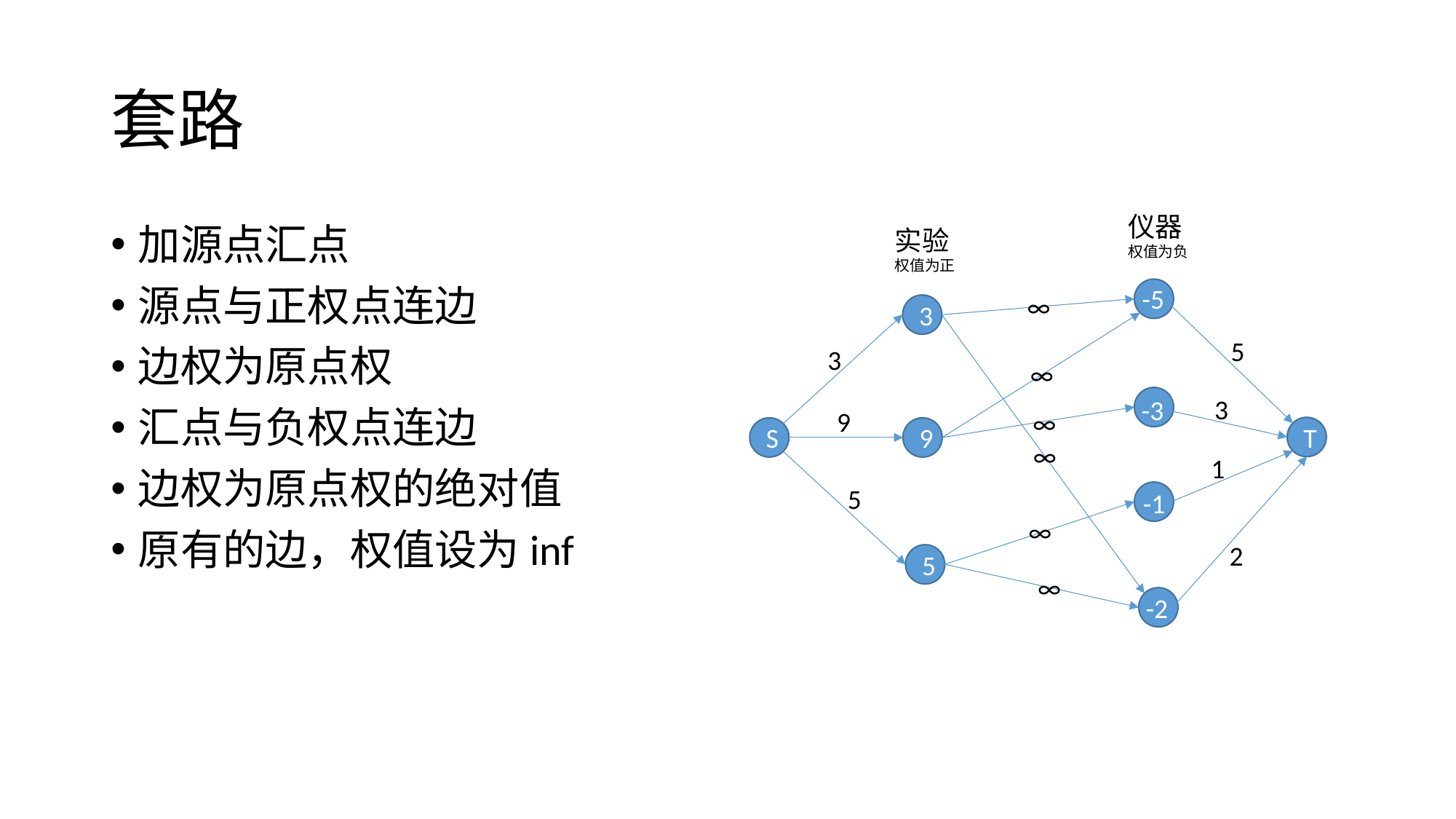

# 套路
仪器
权值为负
加源点汇点
源点与正权点连边
边权为原点权
汇点与负权点连边
边权为原点权的绝对值
原有的边，权值设为inf
实验
权值为正
-5

∞
3
5
3
∞
3
-3

9
∞
T
S
9
∞
1
5
-1

∞
2
5
∞
-2